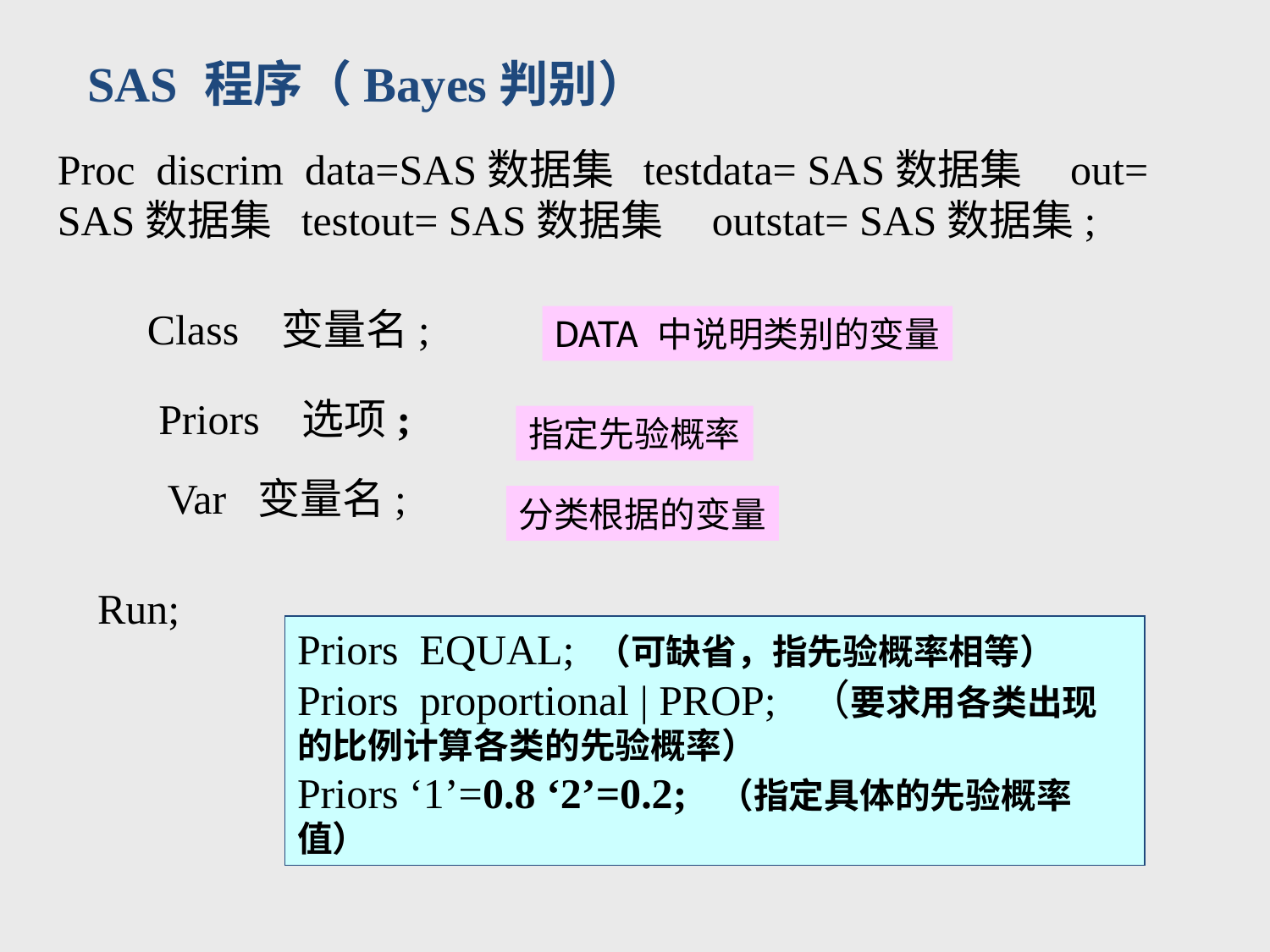

SAS 程序（Bayes判别）
Proc  discrim  data=SAS数据集  testdata= SAS数据集    out= SAS数据集  testout= SAS数据集    outstat= SAS数据集;
Class   变量名;
DATA 中说明类别的变量
Priors   选项;
指定先验概率
Var  变量名;
分类根据的变量
Run;
Priors  EQUAL; （可缺省，指先验概率相等）
Priors  proportional | PROP;  （要求用各类出现的比例计算各类的先验概率）
Priors ‘1’=0.8 ‘2’=0.2;  （指定具体的先验概率值）